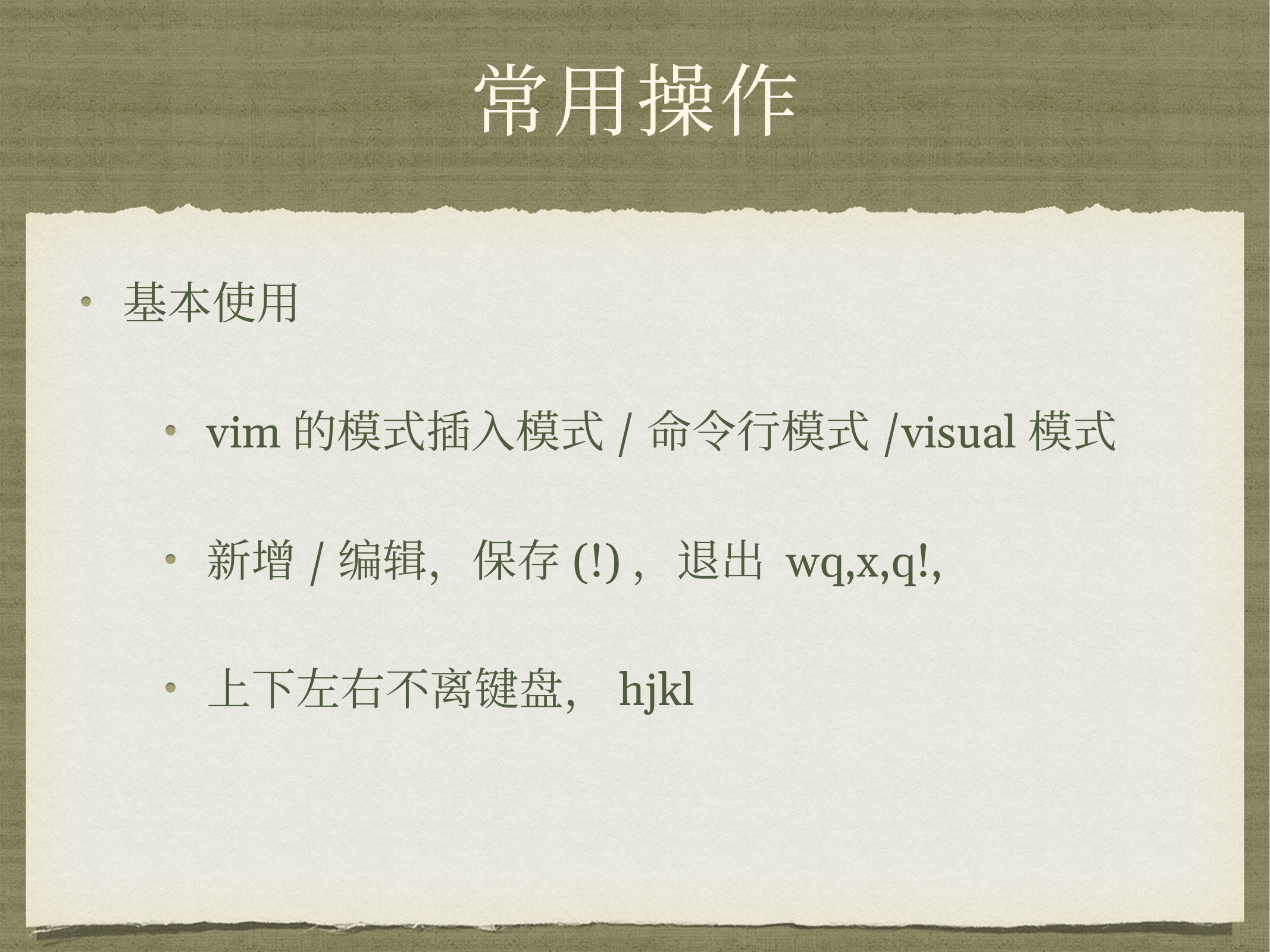

# 常用操作
基本使用
vim的模式插入模式/命令行模式/visual模式
新增/编辑，保存(!)，退出 wq,x,q!,
上下左右不离键盘，hjkl